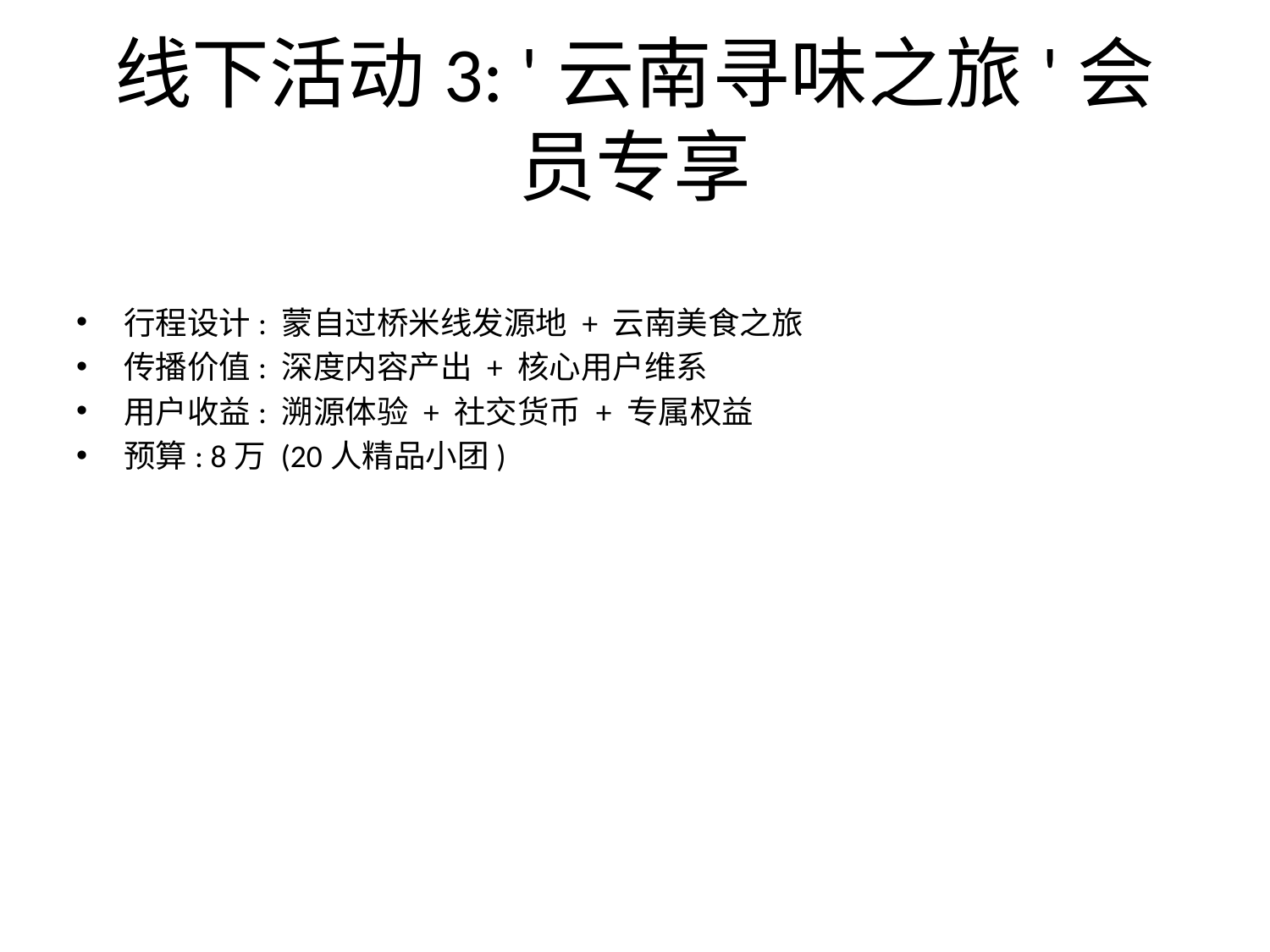

# 线下活动3: '云南寻味之旅'会员专享

行程设计: 蒙自过桥米线发源地 + 云南美食之旅
传播价值: 深度内容产出 + 核心用户维系
用户收益: 溯源体验 + 社交货币 + 专属权益
预算: 8万 (20人精品小团)